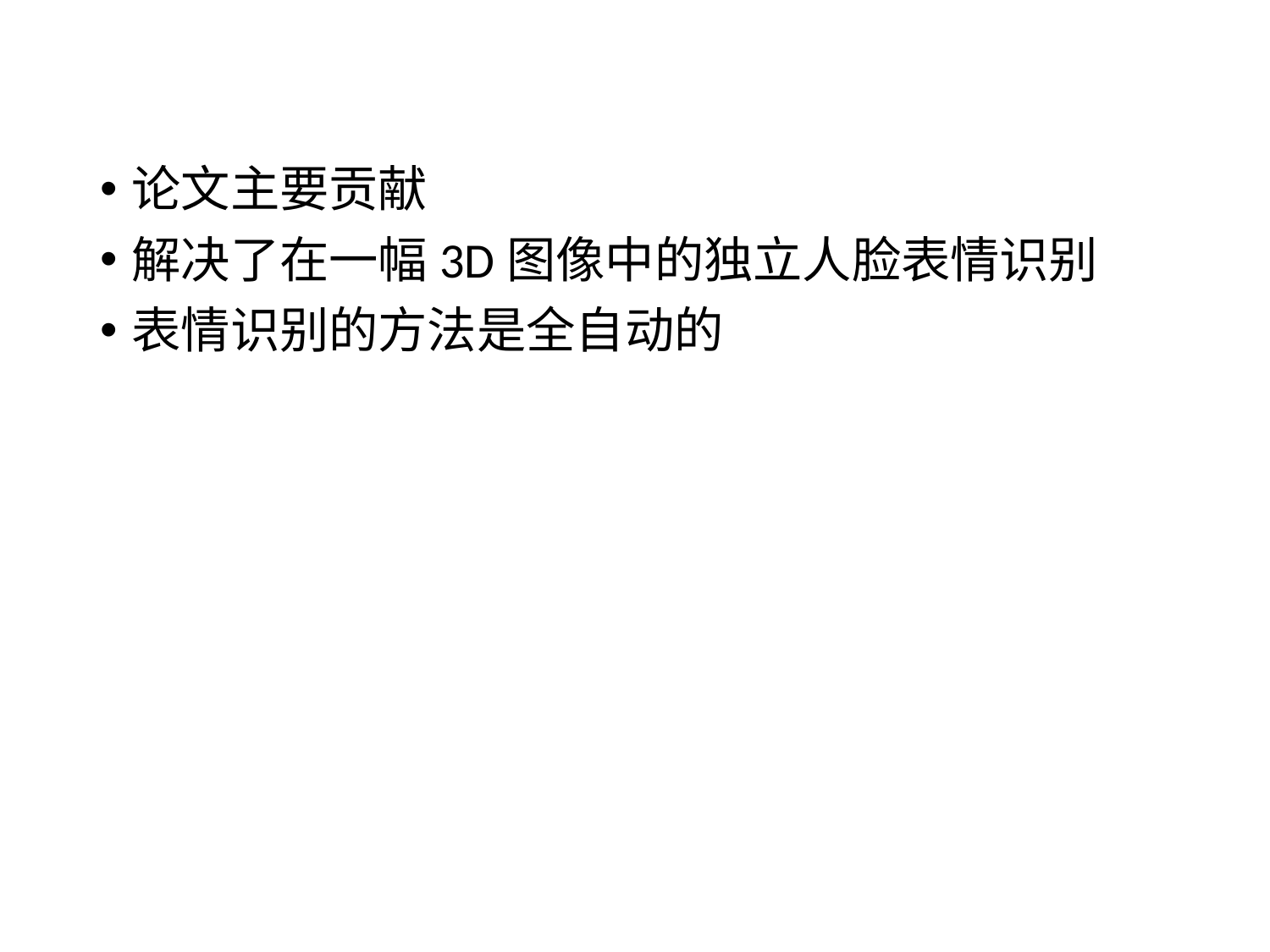

论文主要贡献
解决了在一幅3D图像中的独立人脸表情识别
表情识别的方法是全自动的